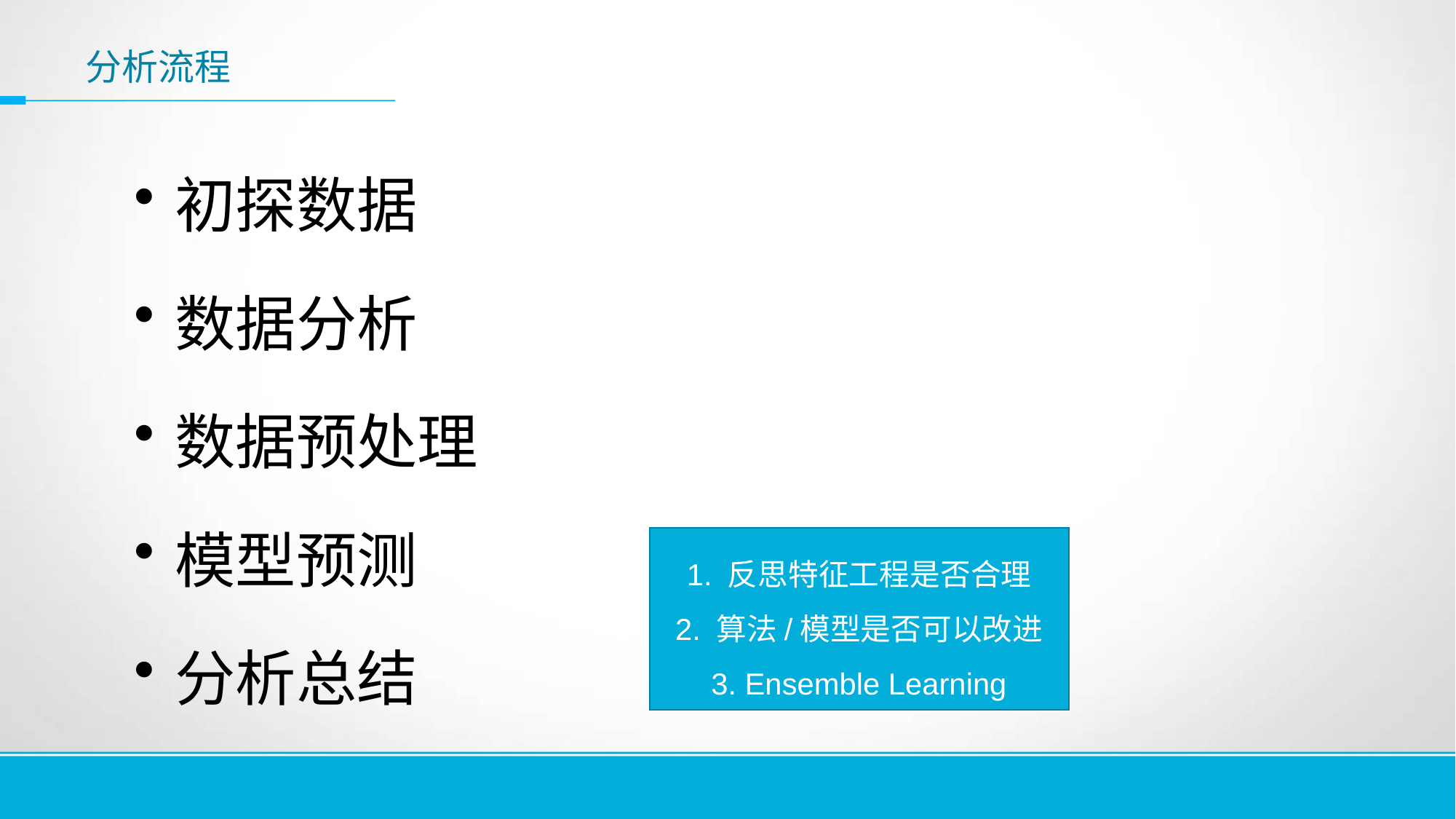

# 分析流程
初探数据
数据分析
数据预处理
模型预测
分析总结
1. 反思特征工程是否合理
2. 算法/模型是否可以改进
3. Ensemble Learning